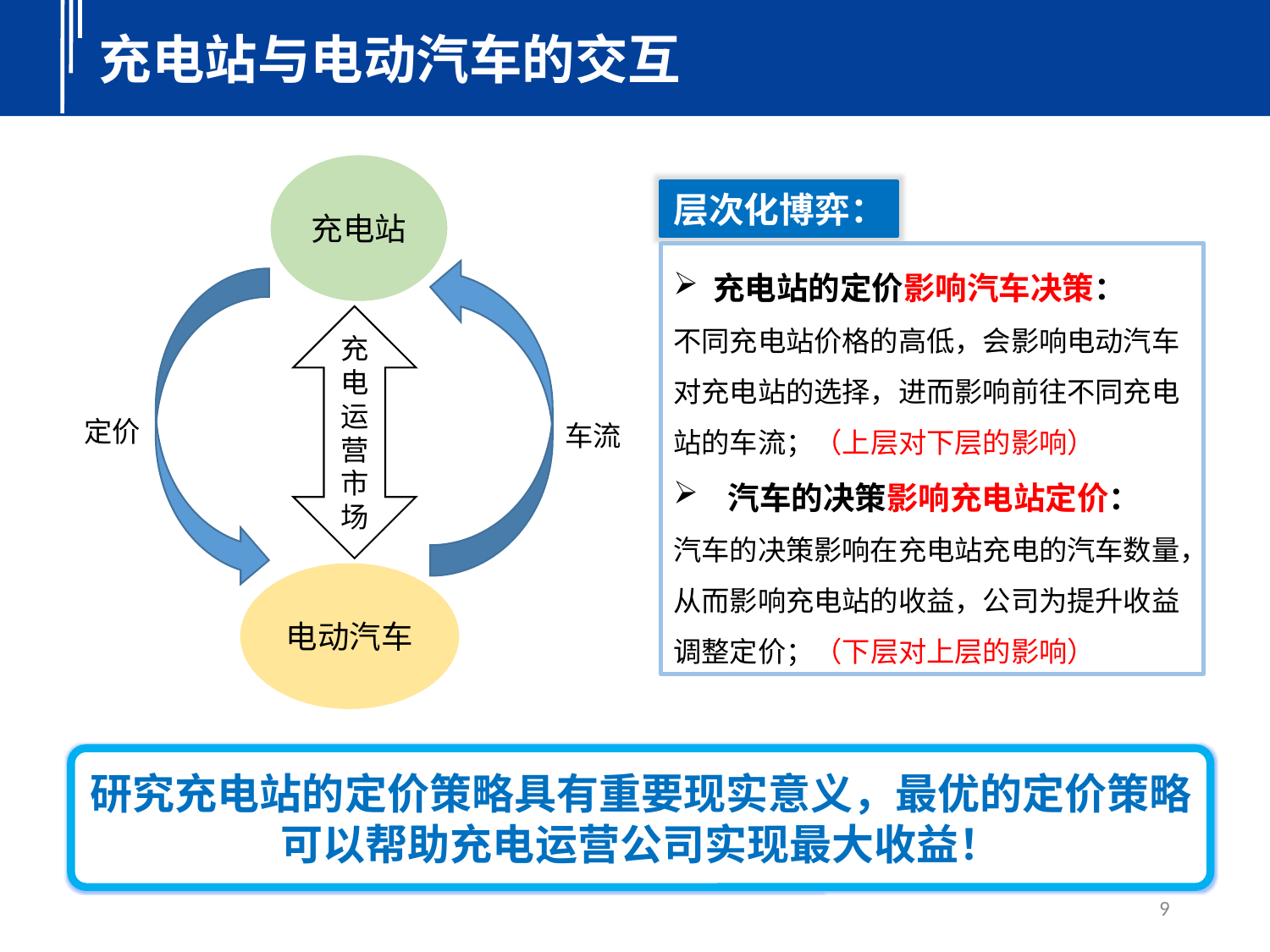

充电站与电动汽车的交互
充电站
层次化博弈：
充电站的定价影响汽车决策：
不同充电站价格的高低，会影响电动汽车对充电站的选择，进而影响前往不同充电站的车流；（上层对下层的影响）
 汽车的决策影响充电站定价：
汽车的决策影响在充电站充电的汽车数量，从而影响充电站的收益，公司为提升收益调整定价；（下层对上层的影响）

充电运营市场
定价
车流
电动汽车
研究充电站的定价策略具有重要现实意义，最优的定价策略可以帮助充电运营公司实现最大收益！
9